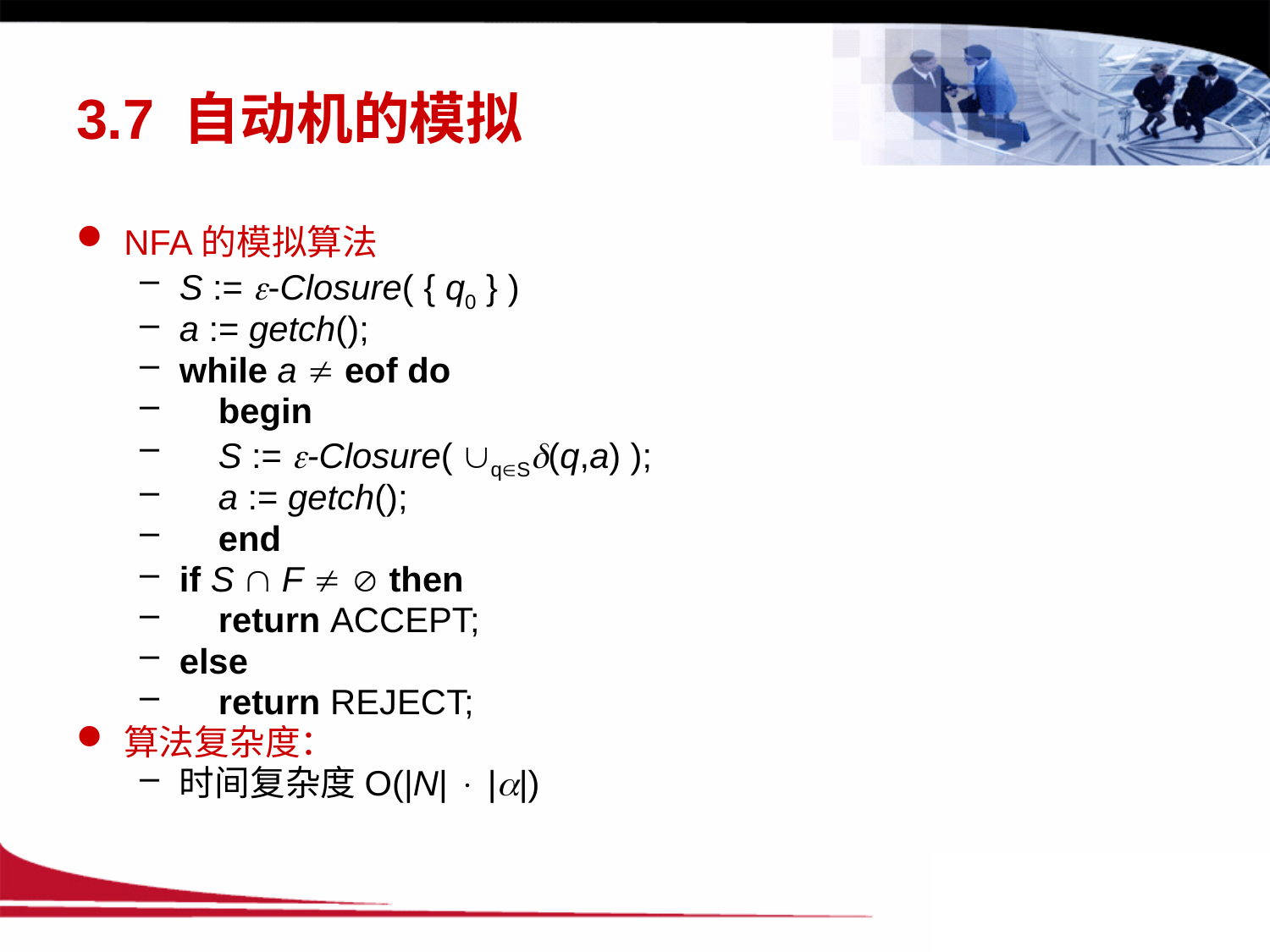

# 3.7 自动机的模拟
NFA的模拟算法
S := ε-Closure( { q0 } )
a := getch();
while a ≠ eof do
    begin
    S := ε-Closure( ∪q∈Sδ(q,a) );
    a := getch();
    end
if S ∩ F ≠ ∅ then
    return ACCEPT;
else
    return REJECT;
算法复杂度：
时间复杂度O(|N| ⋅ |α|)